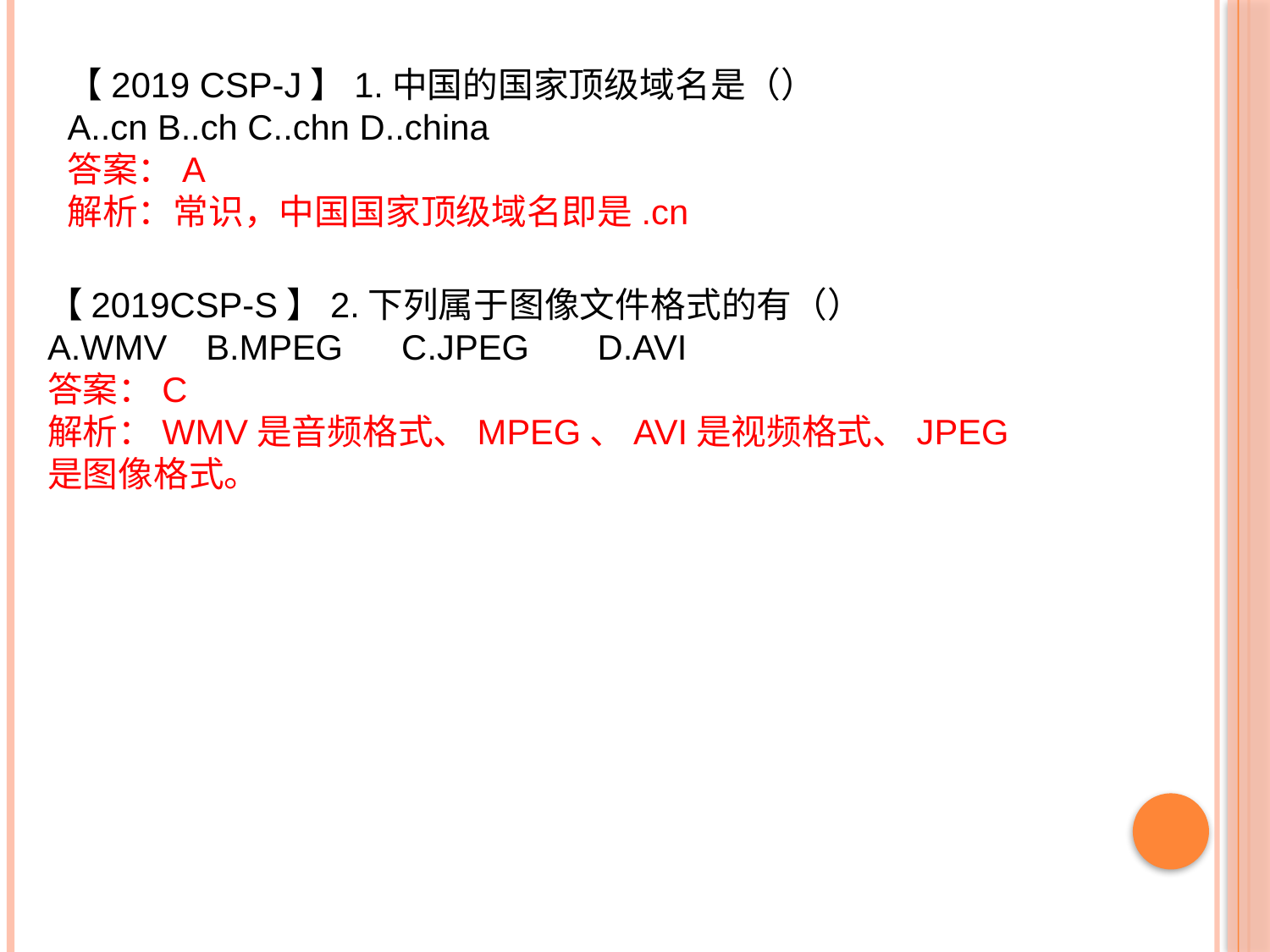

【2019 CSP-J】1.中国的国家顶级域名是（）
A..cn B..ch C..chn D..china
答案：A
解析：常识，中国国家顶级域名即是.cn
【2019CSP-S】2.下列属于图像文件格式的有（）
A.WMV    B.MPEG      C.JPEG       D.AVI
答案：C
解析：WMV是音频格式、MPEG、AVI是视频格式、JPEG是图像格式。